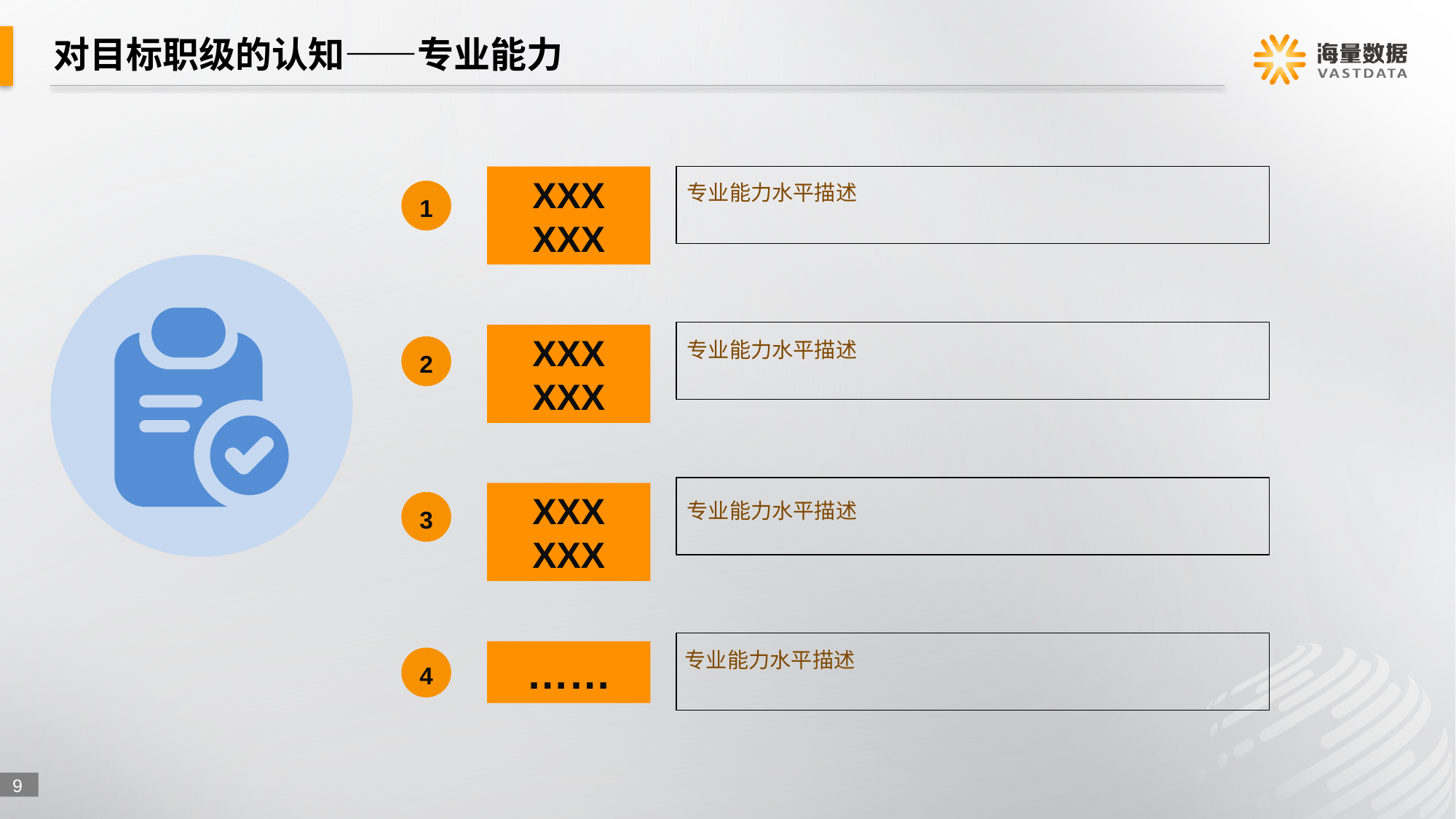

# 对目标职级的认知——专业能力
XXX
XXX

专业能力水平描述
1

XXX
XXX
专业能力水平描述
2

XXX
XXX
3
专业能力水平描述

……
专业能力水平描述
4